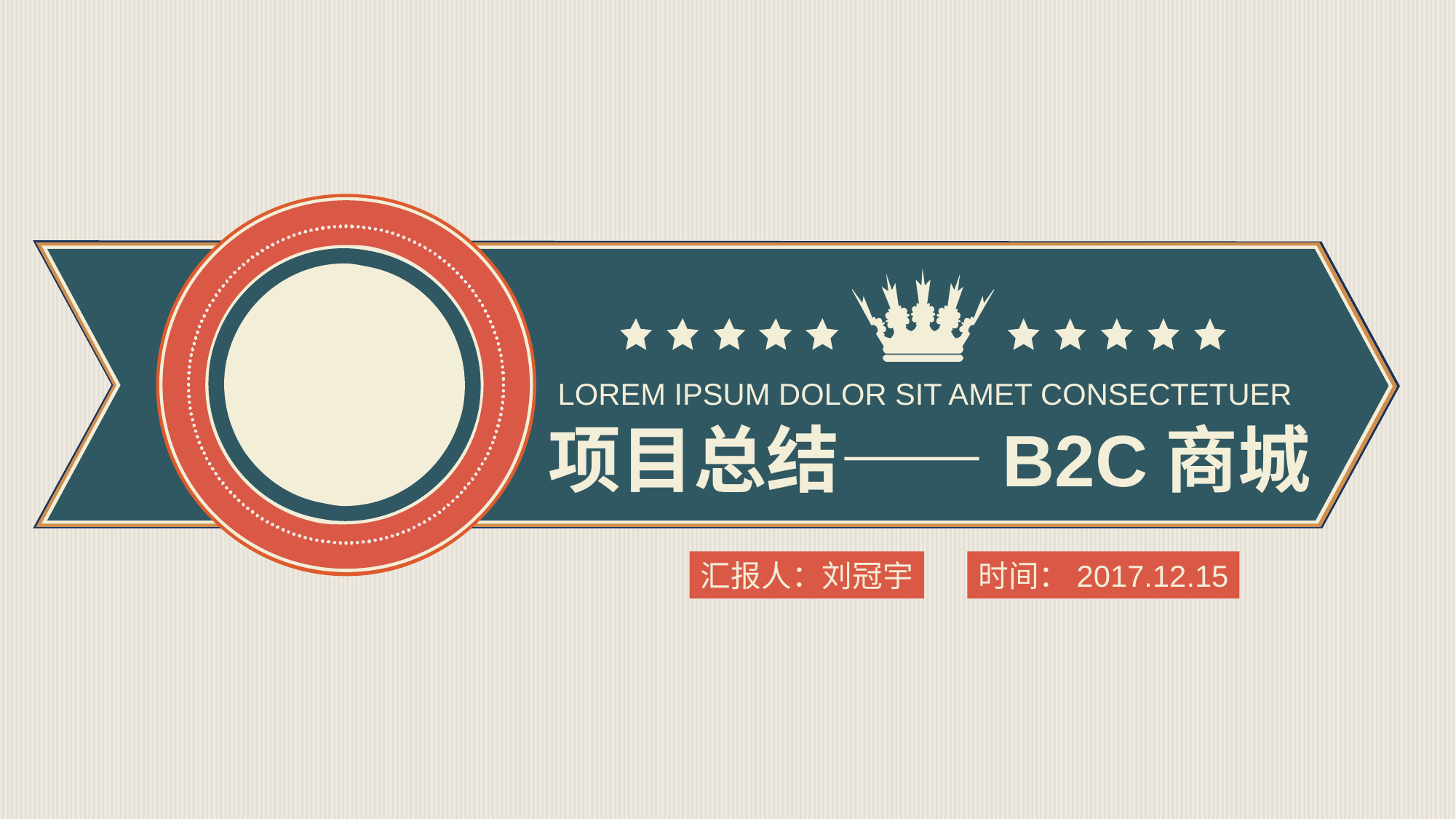

LOREM IPSUM DOLOR SIT AMET CONSECTETUER
项目总结——B2C商城
汇报人：刘冠宇
时间：2017.12.15